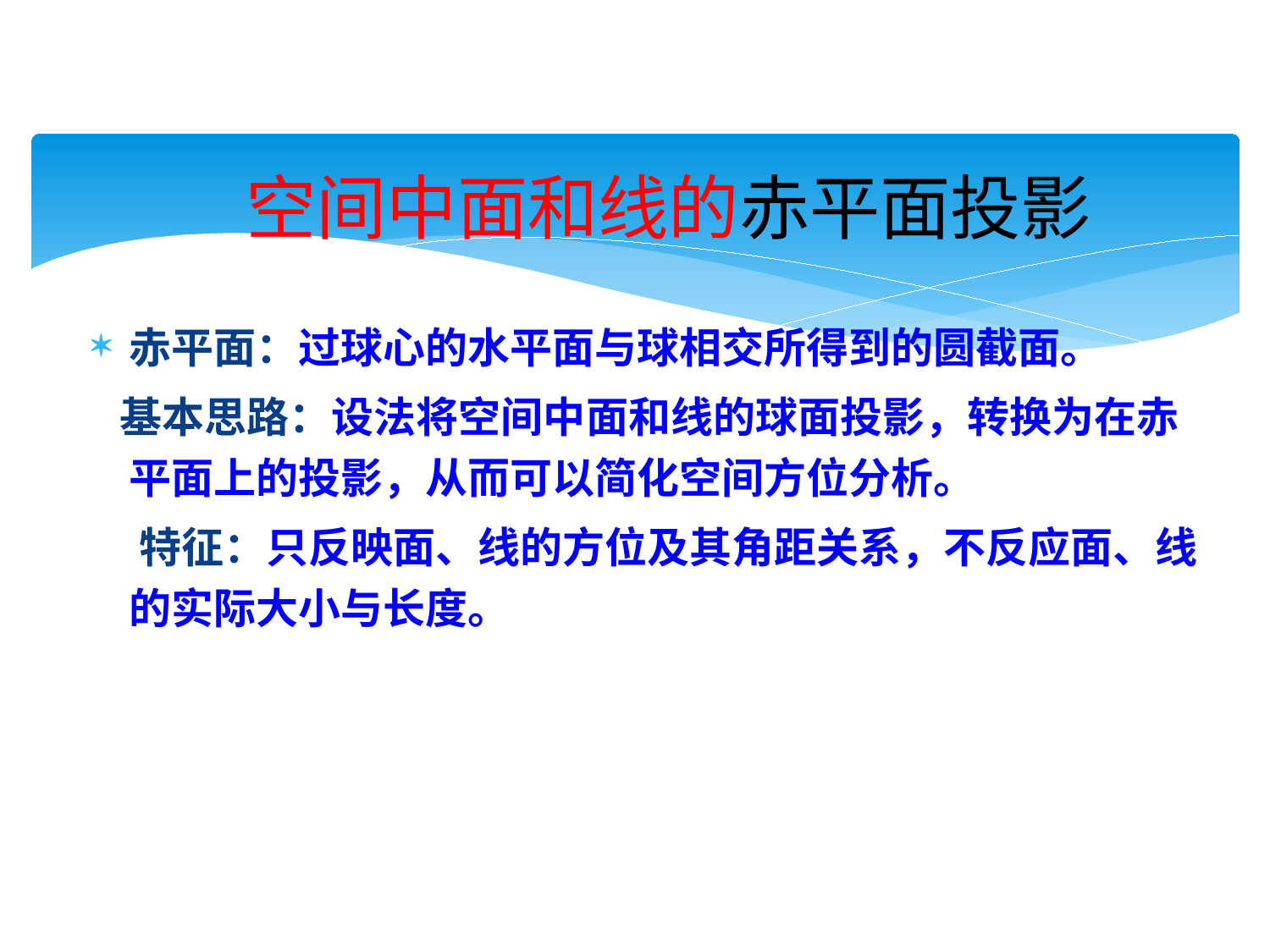

# 空间中面和线的赤平面投影
赤平面：过球心的水平面与球相交所得到的圆截面。
  基本思路：设法将空间中面和线的球面投影，转换为在赤平面上的投影，从而可以简化空间方位分析。
    特征：只反映面、线的方位及其角距关系，不反应面、线的实际大小与长度。